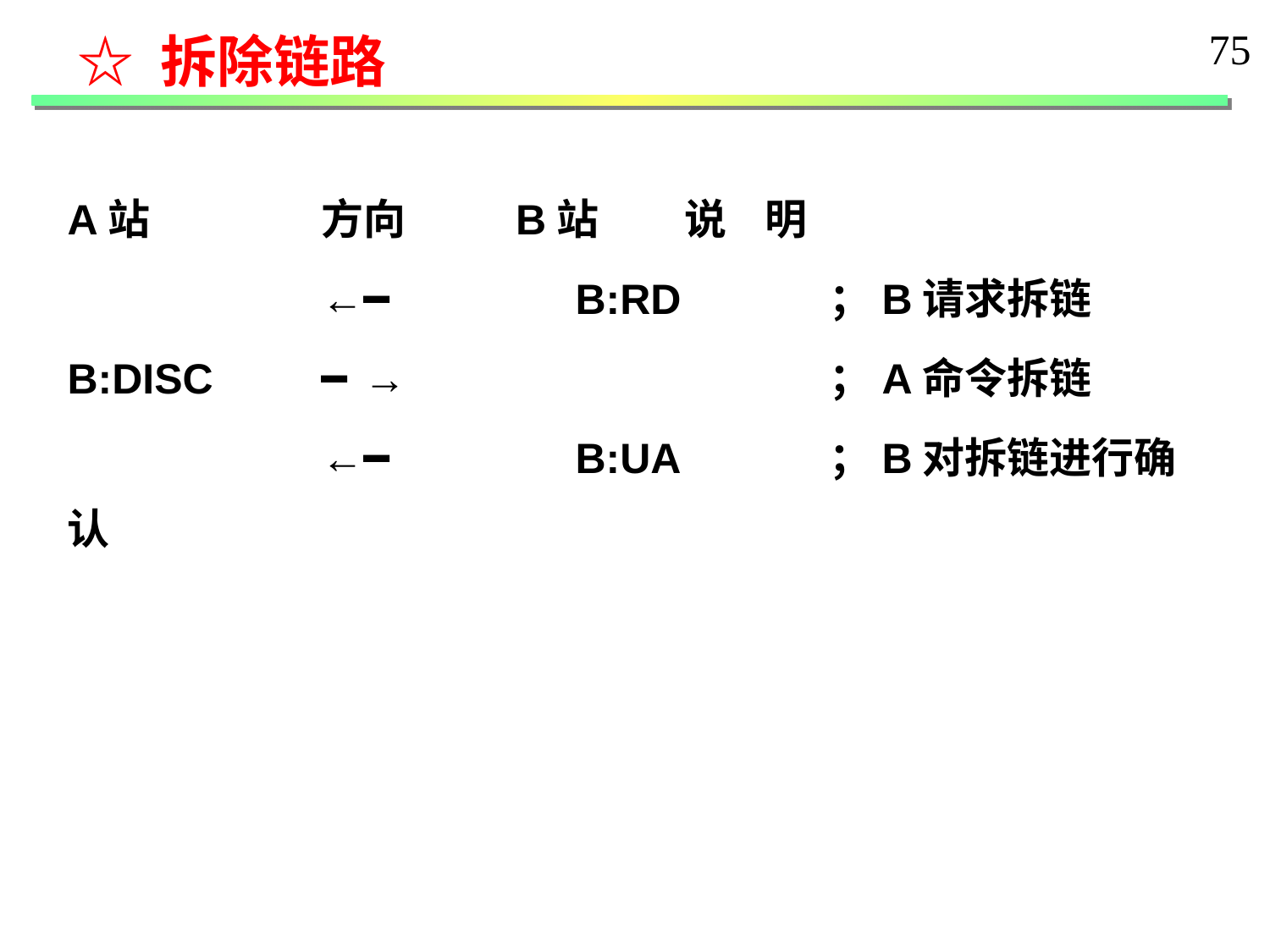

☆ 拆除链路
75

A站		方向	      B站         说    明
		←━		B:RD		；B请求拆链
B:DISC  	━→				；A命令拆链
		←━		B:UA		；B对拆链进行确认